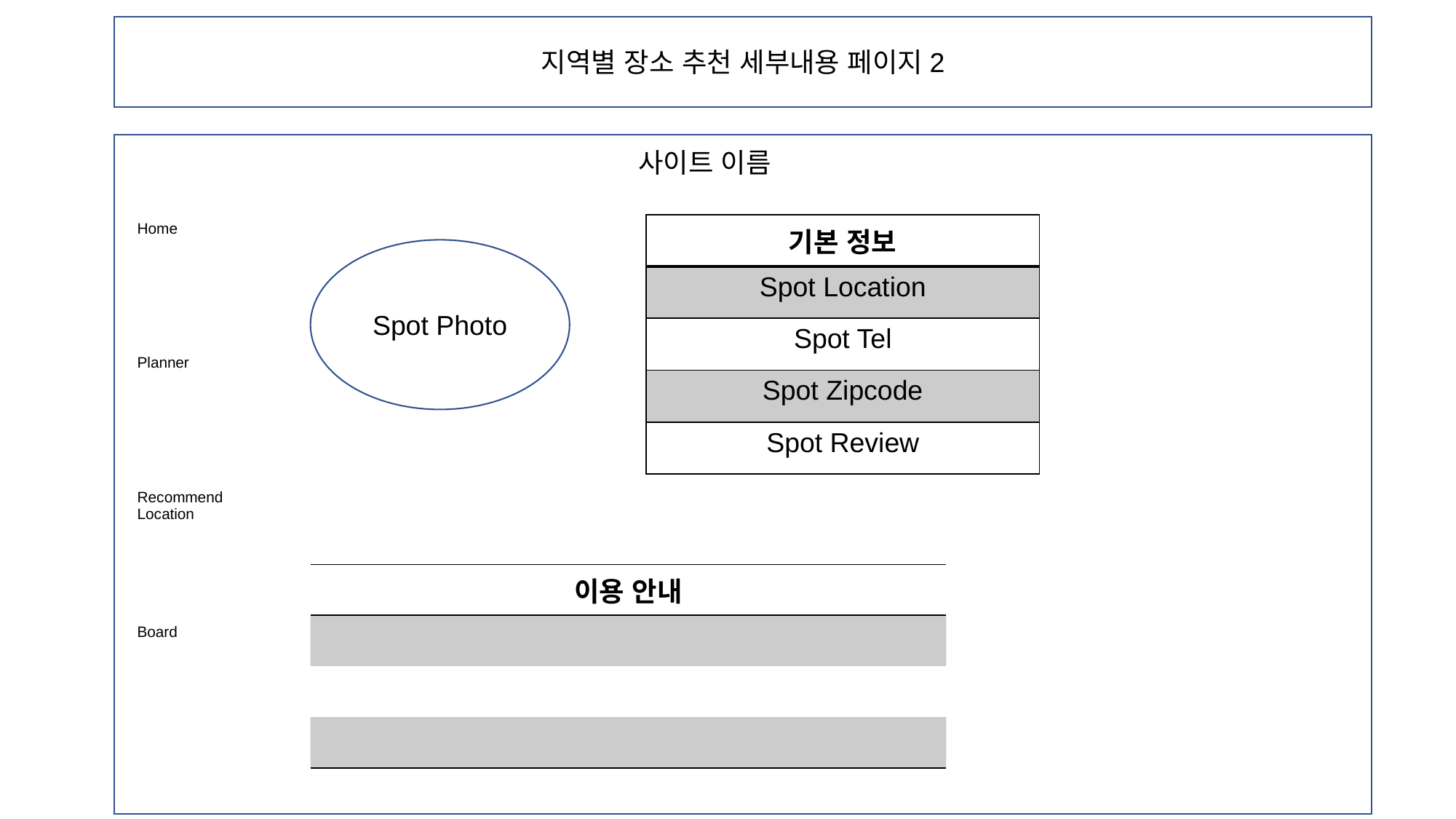

지역별 장소 추천 세부내용 페이지2
Home
Planner
Recommend Region
Board
사이트 이름

| 기본 정보 |
| --- |
| Spot Location |
| Spot Tel |
| Spot Zipcode |
| Spot Review |
| Home |
| --- |
| Planner |
| Recommend Location |
| Board |
Spot Photo
| 이용 안내 |
| --- |
|  |
|  |
|  |